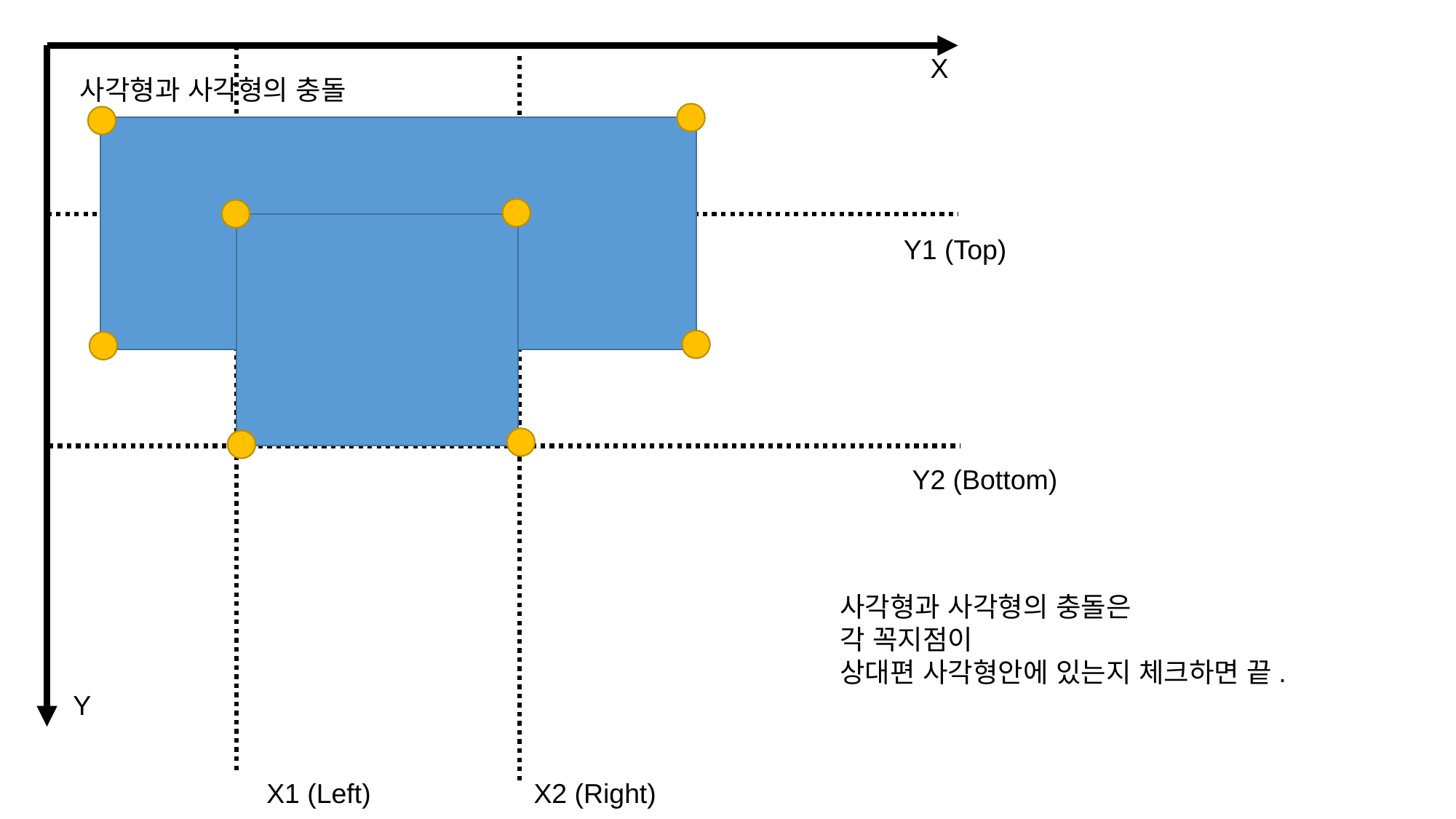

X
사각형과 사각형의 충돌

Y1 (Top)
Y2 (Bottom)
사각형과 사각형의 충돌은
각 꼭지점이
상대편 사각형안에 있는지 체크하면 끝.
Y
X1 (Left)
X2 (Right)